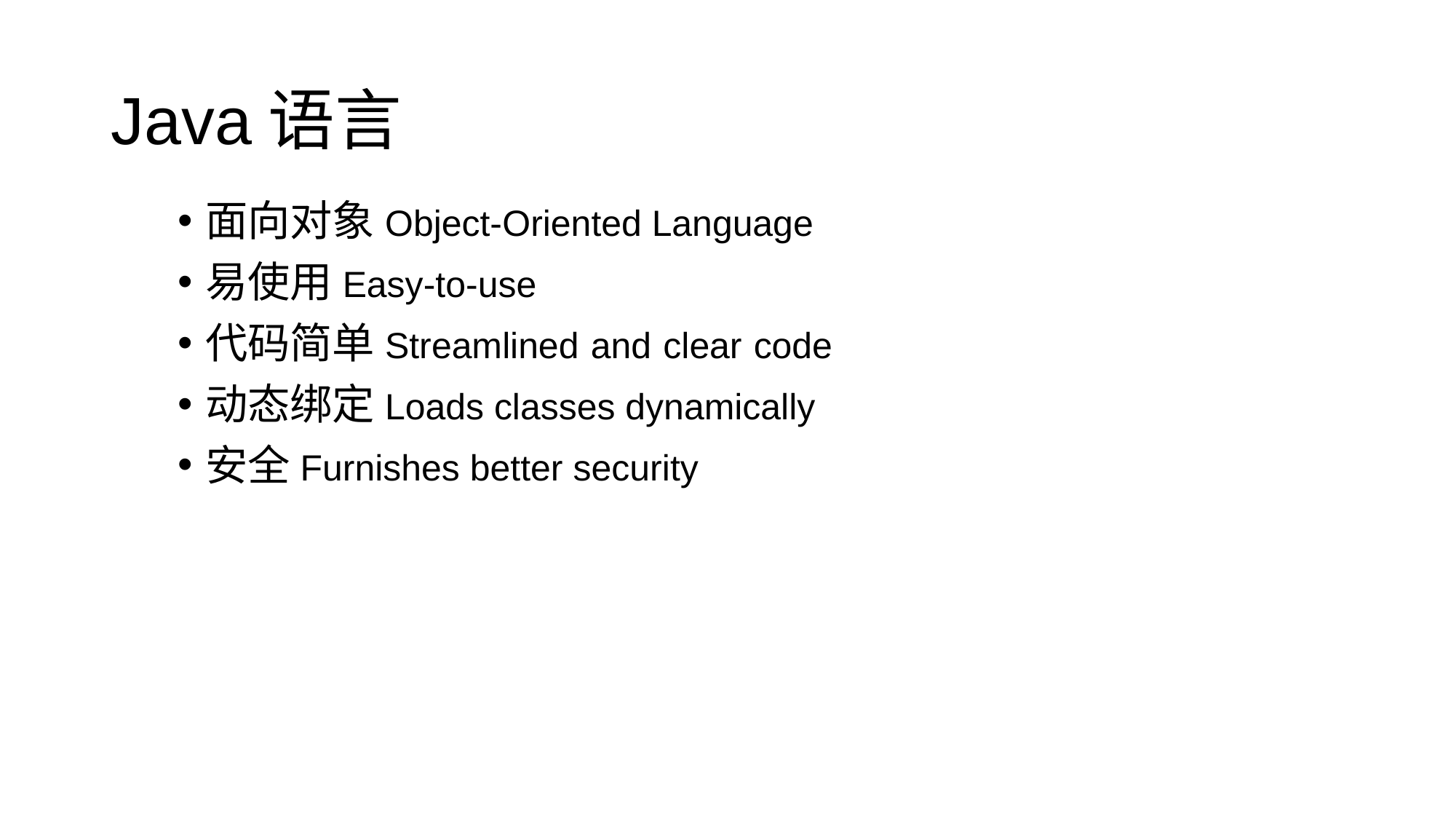

# Java语言
面向对象Object-Oriented Language
易使用Easy-to-use
代码简单Streamlined and clear code
动态绑定Loads classes dynamically
安全Furnishes better security